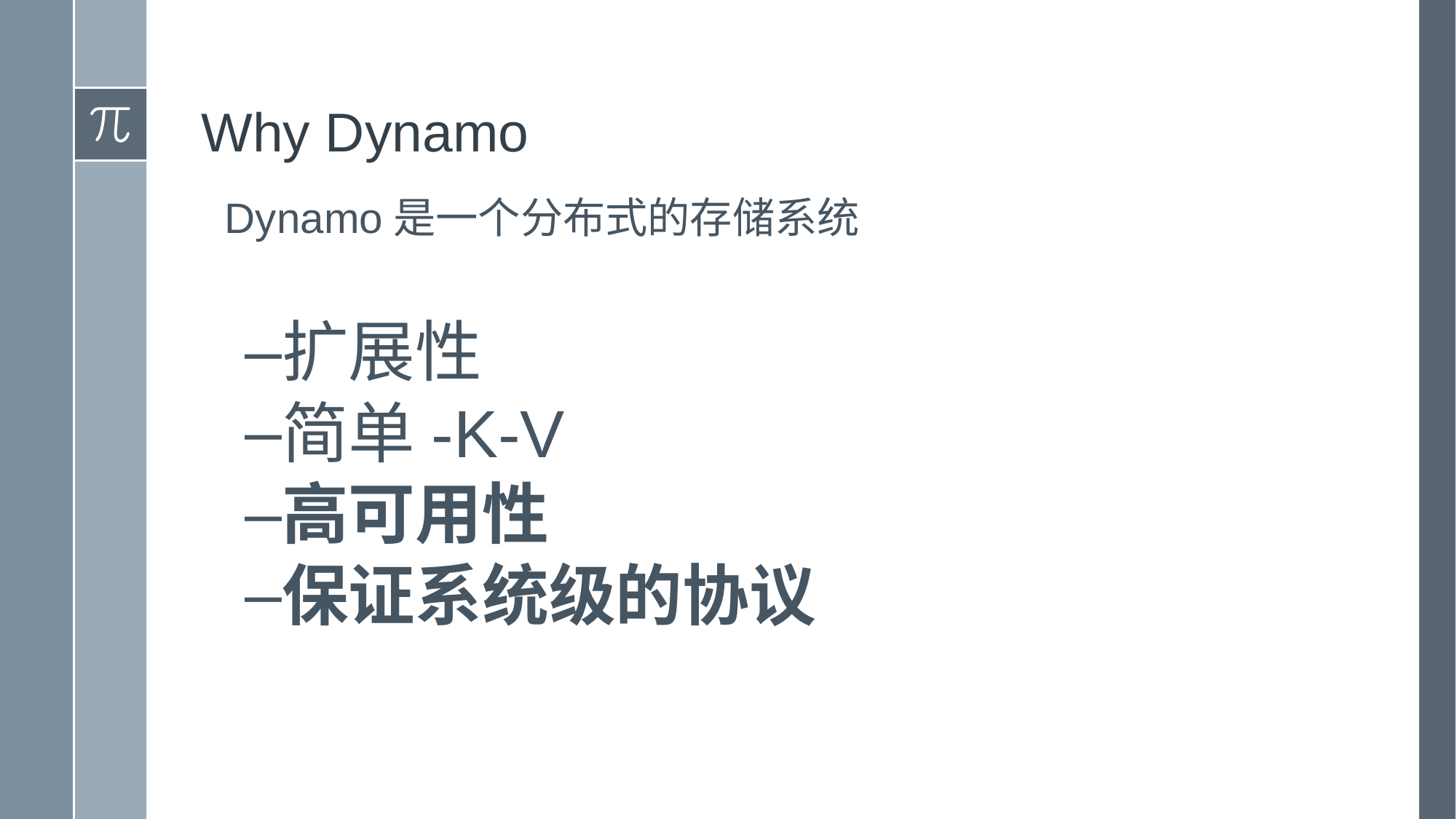

# Why Dynamo
  Dynamo是一个分布式的存储系统

扩展性
简单-K-V
高可用性
保证系统级的协议